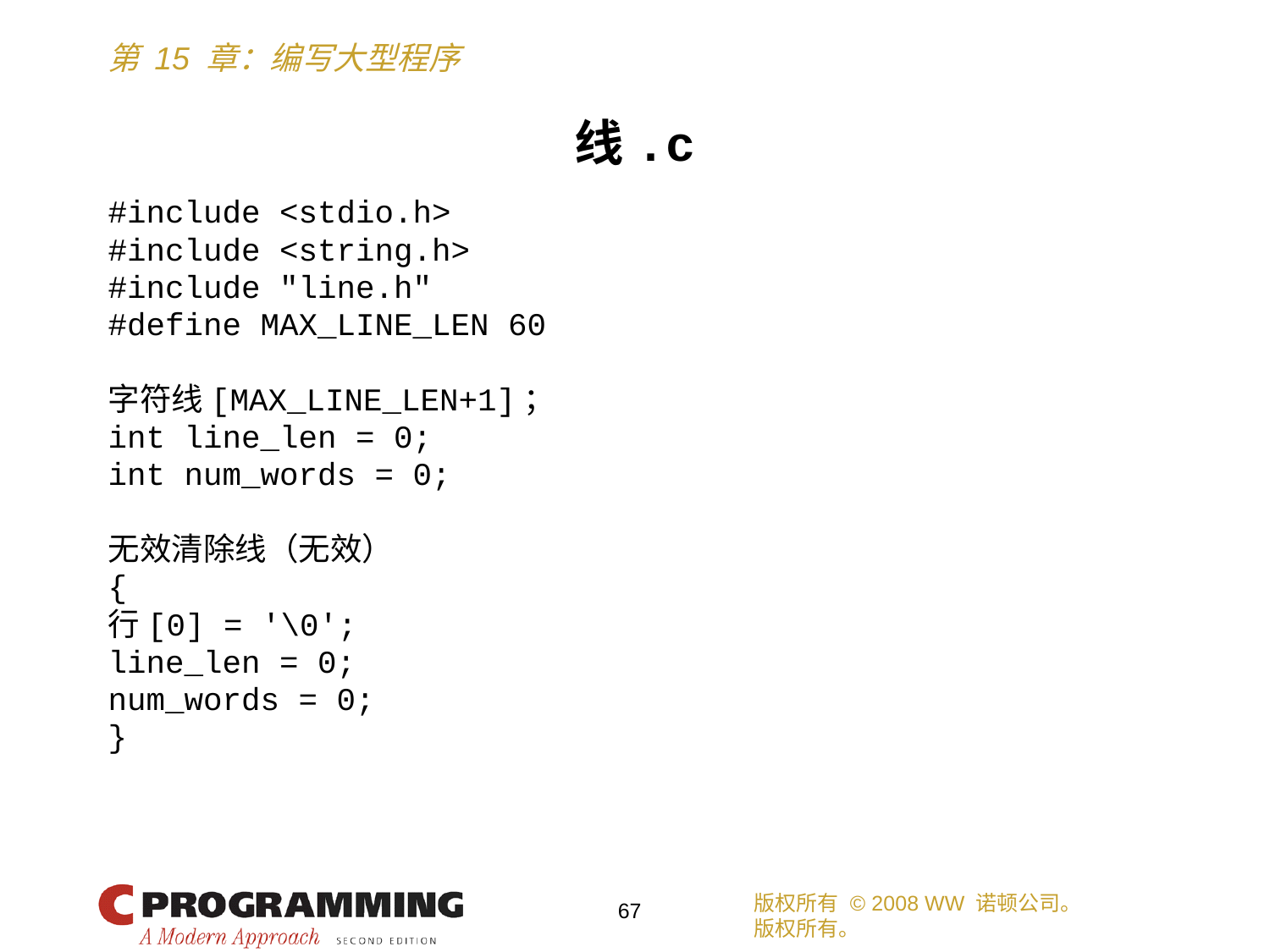

线.c

#include <stdio.h>
#include <string.h>
#include "line.h"
#define MAX_LINE_LEN 60

字符线[MAX_LINE_LEN+1]；
int line_len = 0;
int num_words = 0;

无效清除线（无效）
{
行[0] = '\0';
line_len = 0;
num_words = 0;
}
版权所有 © 2008 WW 诺顿公司。
版权所有。
67